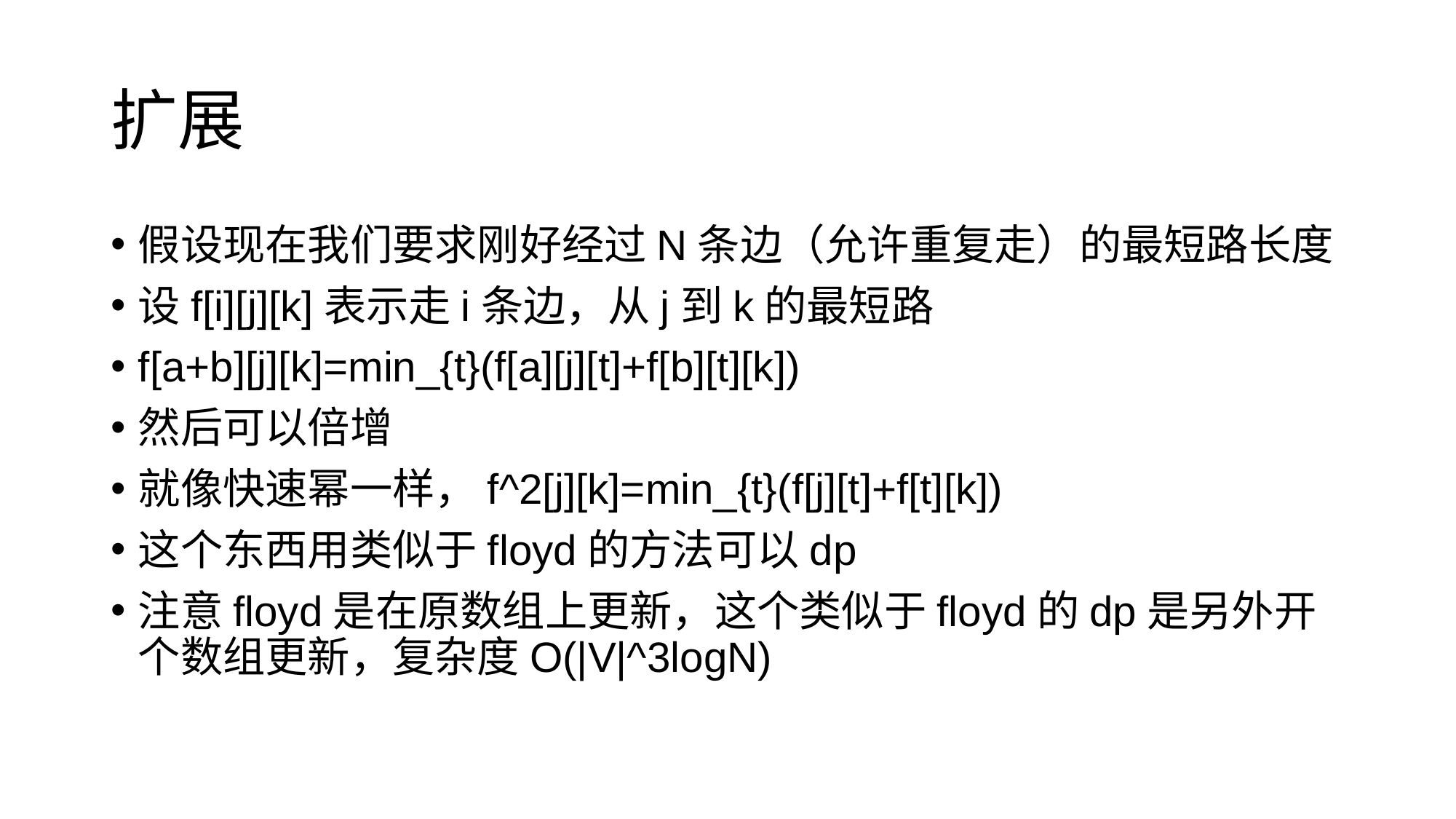

# 扩展
假设现在我们要求刚好经过N条边（允许重复走）的最短路长度
设f[i][j][k]表示走i条边，从j到k的最短路
f[a+b][j][k]=min_{t}(f[a][j][t]+f[b][t][k])
然后可以倍增
就像快速幂一样，f^2[j][k]=min_{t}(f[j][t]+f[t][k])
这个东西用类似于floyd的方法可以dp
注意floyd是在原数组上更新，这个类似于floyd的dp是另外开个数组更新，复杂度O(|V|^3logN)